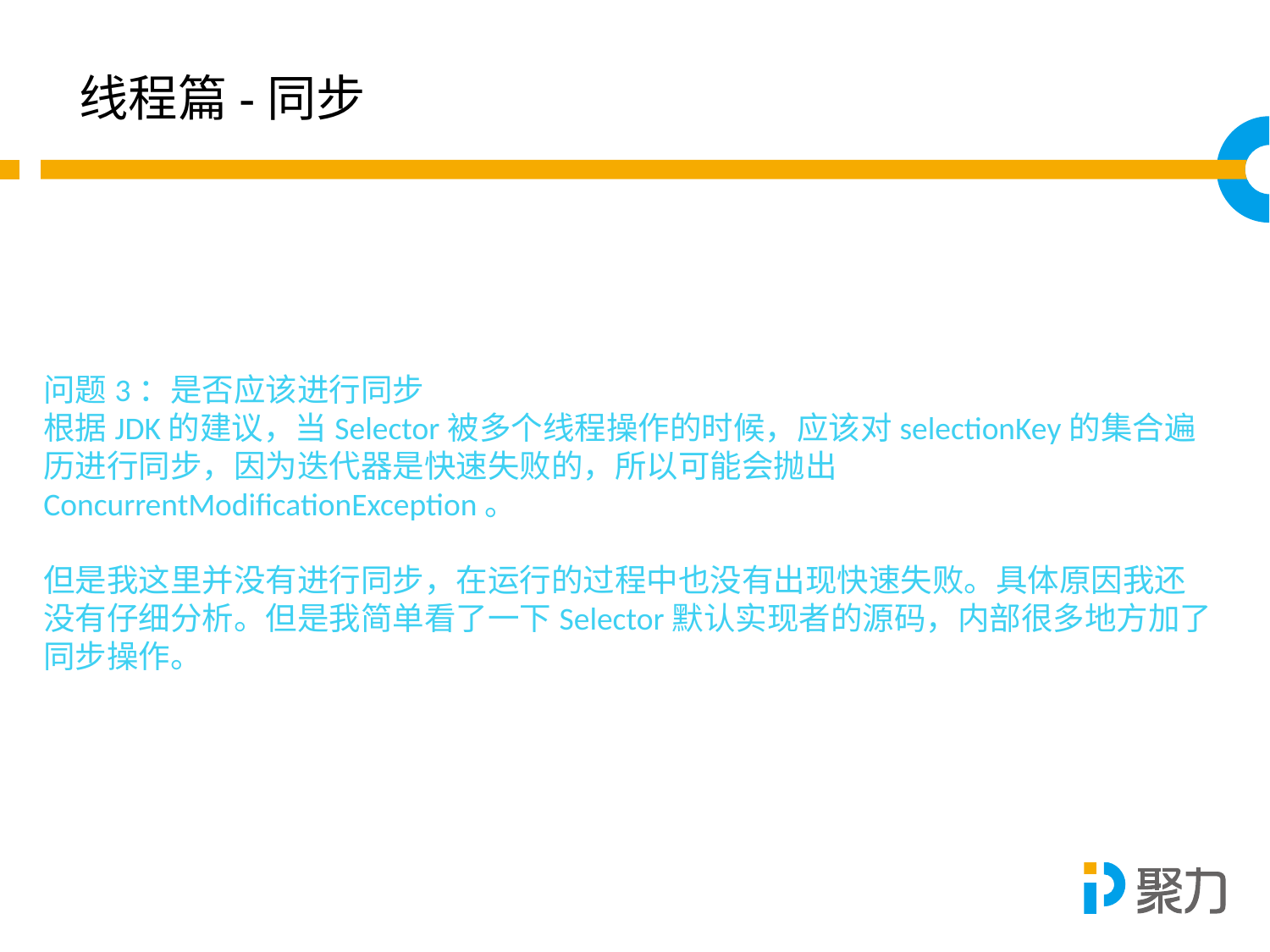

线程篇-同步
问题3：是否应该进行同步
根据JDK的建议，当Selector被多个线程操作的时候，应该对selectionKey的集合遍历进行同步，因为迭代器是快速失败的，所以可能会抛出ConcurrentModificationException。

但是我这里并没有进行同步，在运行的过程中也没有出现快速失败。具体原因我还没有仔细分析。但是我简单看了一下Selector默认实现者的源码，内部很多地方加了同步操作。